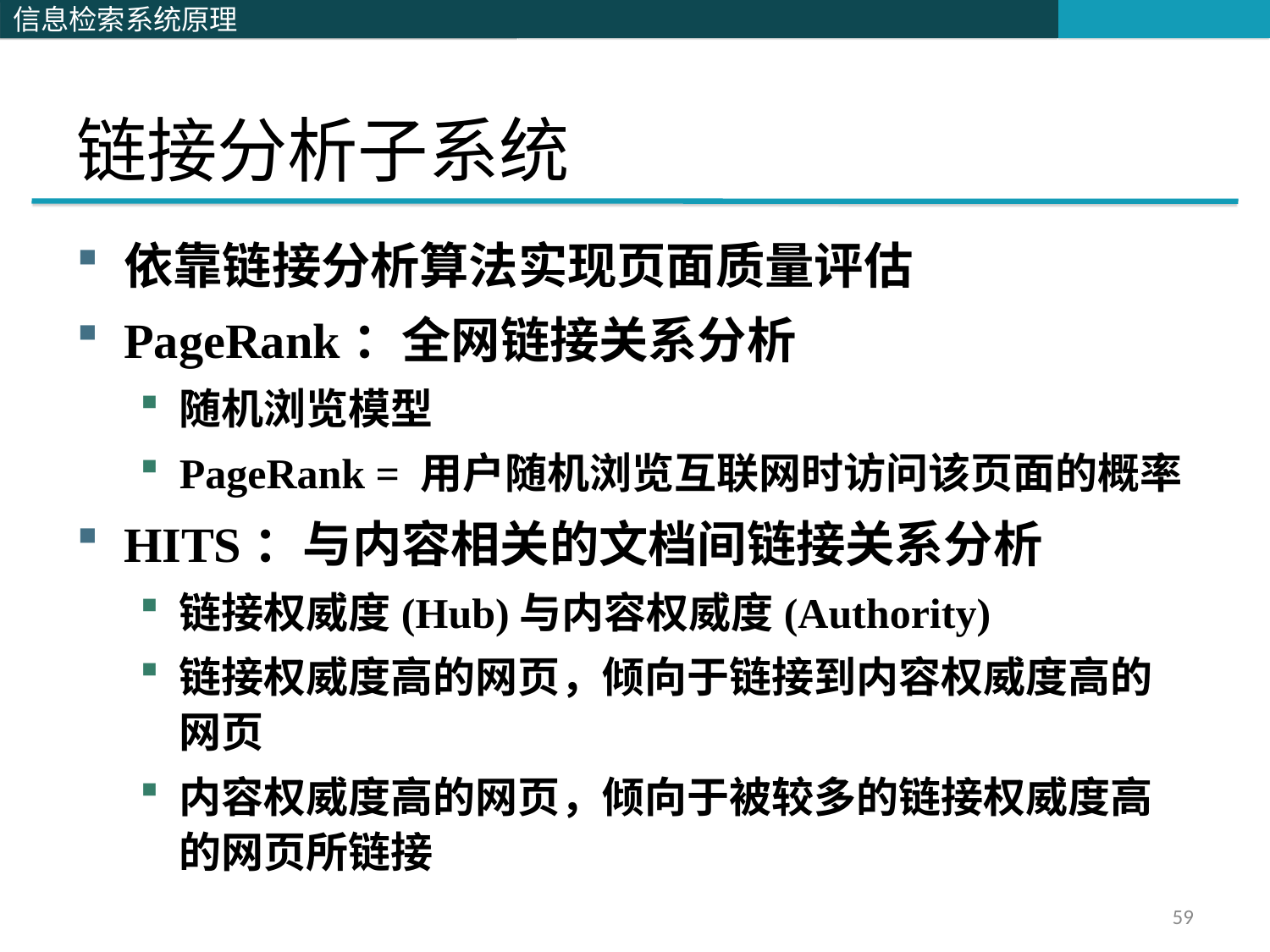

# 链接分析子系统
依靠链接分析算法实现页面质量评估
PageRank：全网链接关系分析
随机浏览模型
PageRank = 用户随机浏览互联网时访问该页面的概率
HITS：与内容相关的文档间链接关系分析
链接权威度(Hub)与内容权威度(Authority)
链接权威度高的网页，倾向于链接到内容权威度高的网页
内容权威度高的网页，倾向于被较多的链接权威度高的网页所链接

59